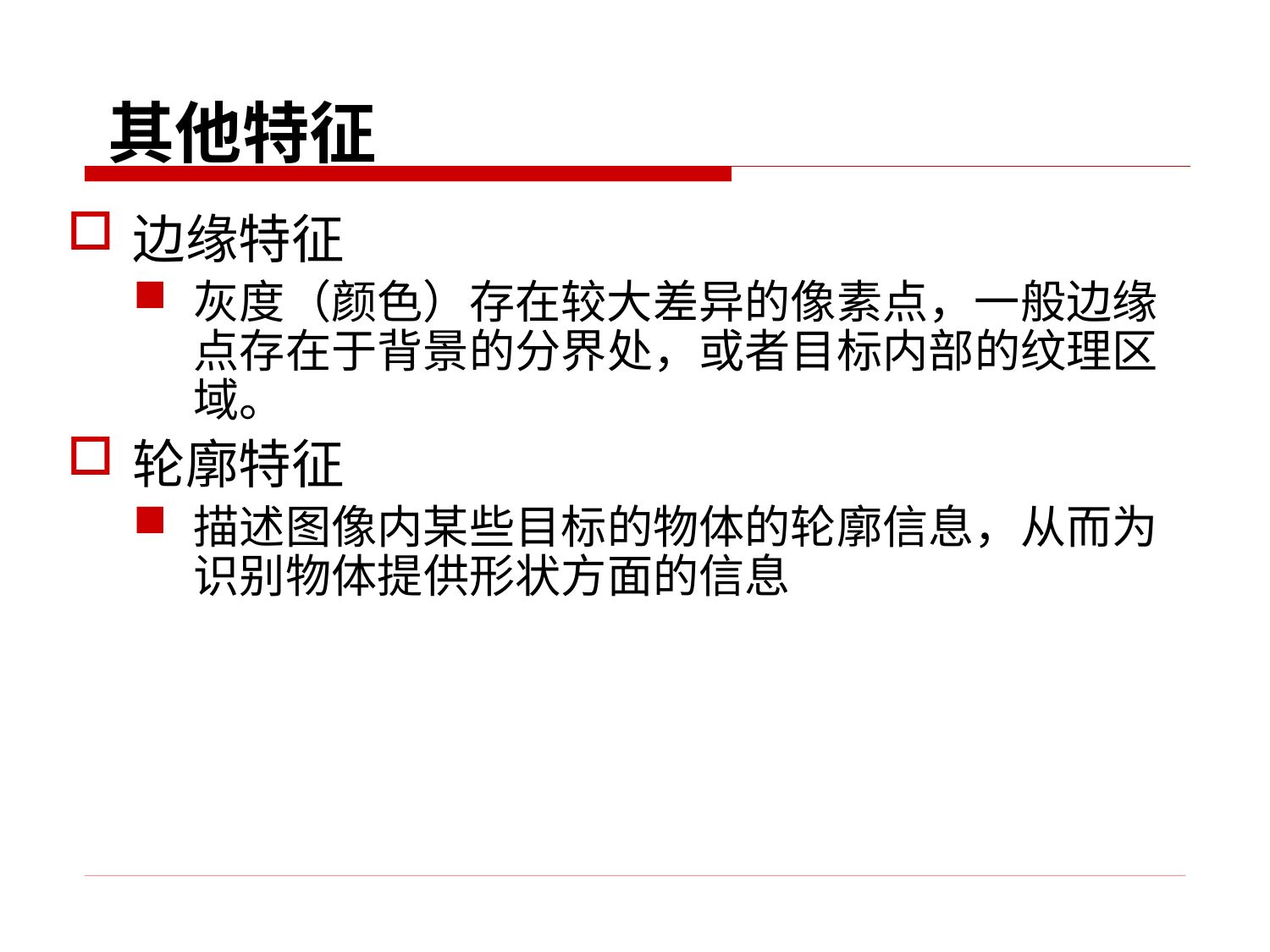

# 其他特征
边缘特征
灰度（颜色）存在较大差异的像素点，一般边缘点存在于背景的分界处，或者目标内部的纹理区域。
轮廓特征
描述图像内某些目标的物体的轮廓信息，从而为识别物体提供形状方面的信息